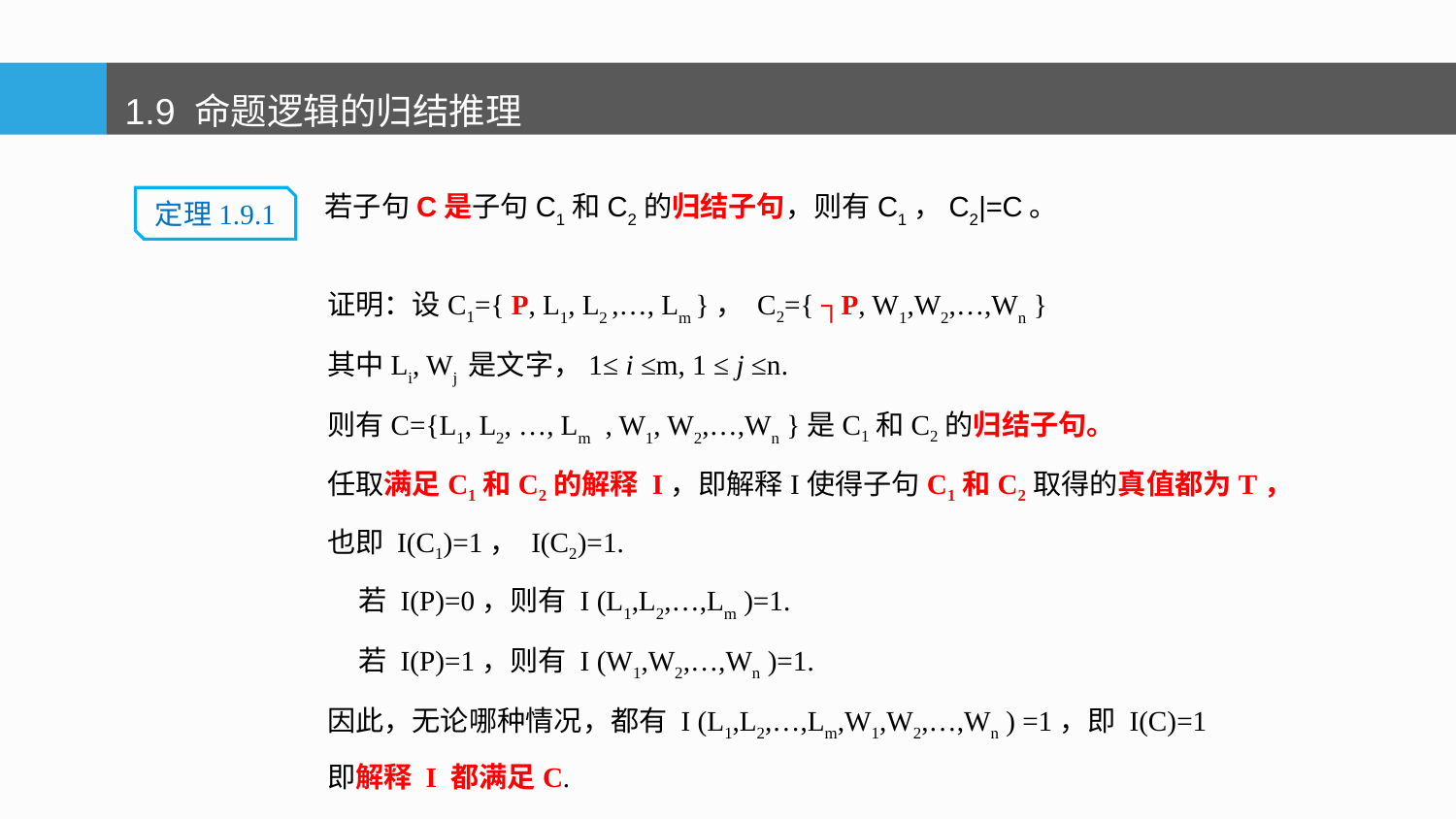

1.9 命题逻辑的归结推理

若子句C是子句C1和C2的归结子句，则有C1，C2|=C。
定理1.9.1
证明：设C1={ P, L1, L2 ,…, Lm }， C2={ ┐P, W1,W2,…,Wn }
其中Li, Wj 是文字，1≤ i ≤m, 1 ≤ j ≤n.
则有C={L1, L2, …, Lm  , W1, W2,…,Wn }是C1和C2的归结子句。
任取满足C1和C2的解释 I，即解释I使得子句C1和C2取得的真值都为T，
也即 I(C1)=1， I(C2)=1.
    若 I(P)=0，则有 I (L1,L2,…,Lm )=1.
    若 I(P)=1，则有 I (W1,W2,…,Wn )=1.
因此，无论哪种情况，都有 I (L1,L2,…,Lm,W1,W2,…,Wn ) =1，即 I(C)=1
即解释 I 都满足C.